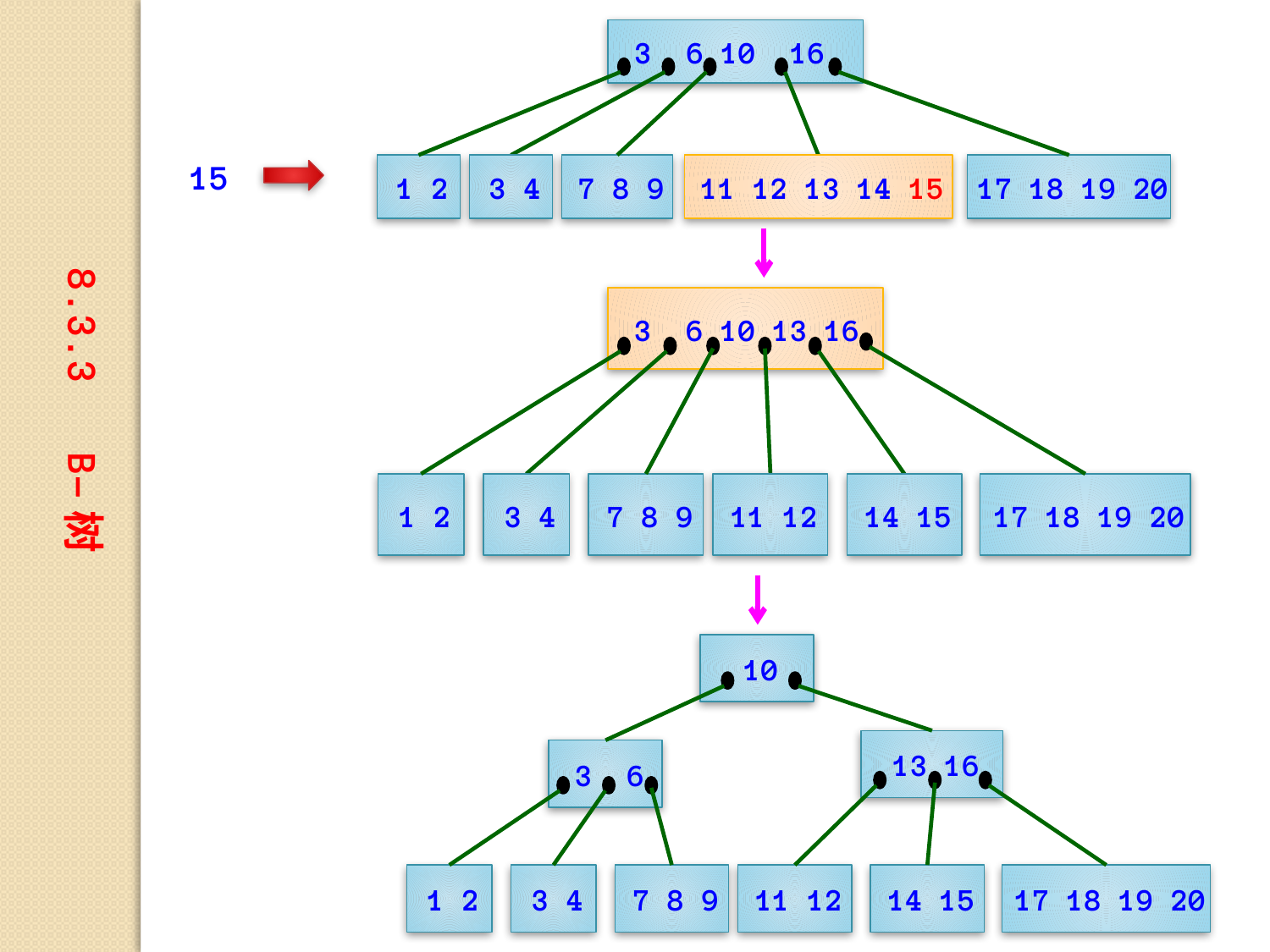

3  6 10  16

1 2
3 4
7 8 9
11 12 13 14 15
17 18 19 20
15

8.3.3   B-树
 3  6 10 13 16

1 2
3 4
7 8 9
11 12
14 15
17 18 19 20
10

13 16
3  6

1 2
3 4
7 8 9
11 12
14 15
17 18 19 20